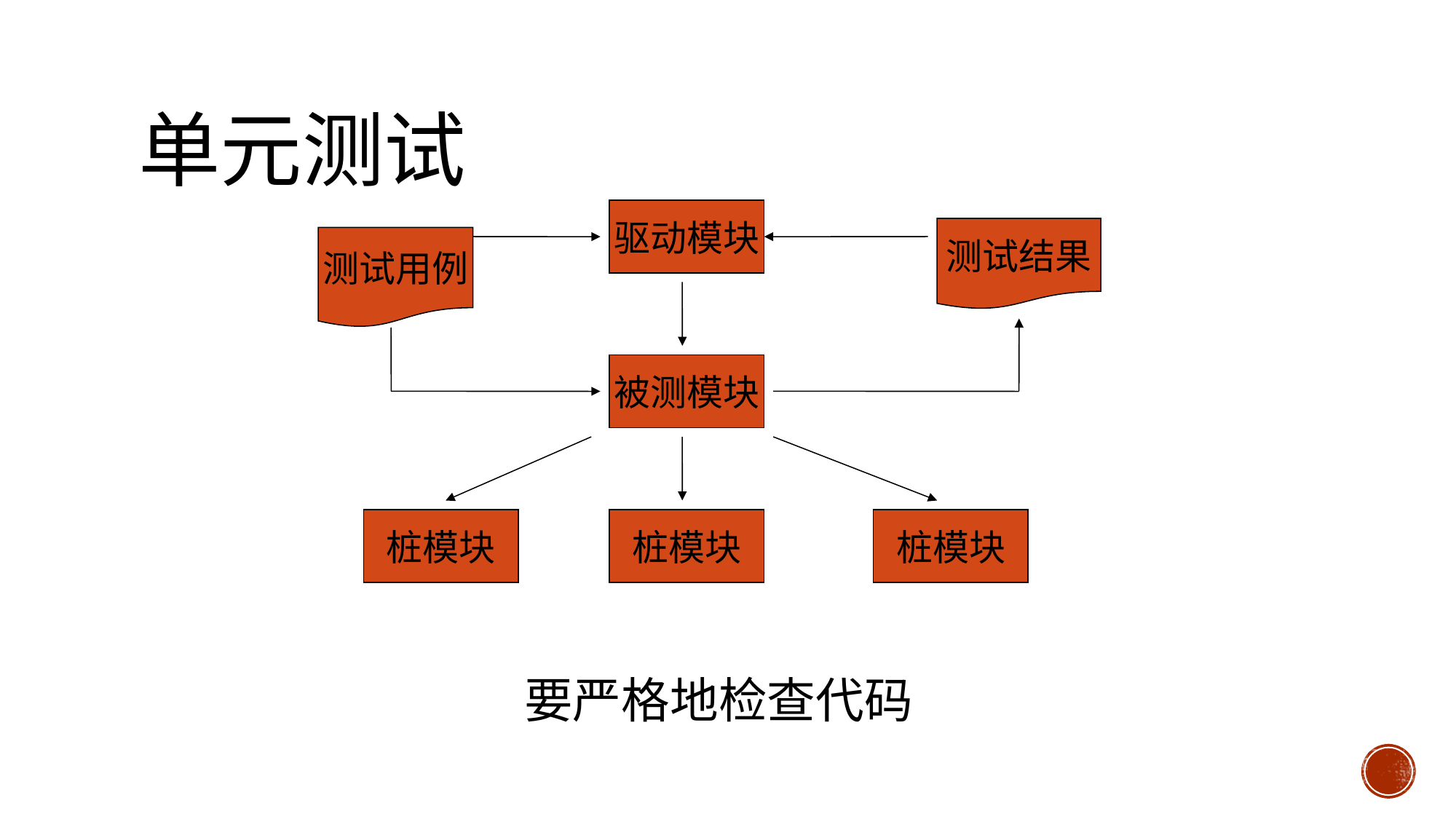

# 单元测试
驱动模块
测试结果
测试用例

被测模块

桩模块
桩模块
桩模块
要严格地检查代码